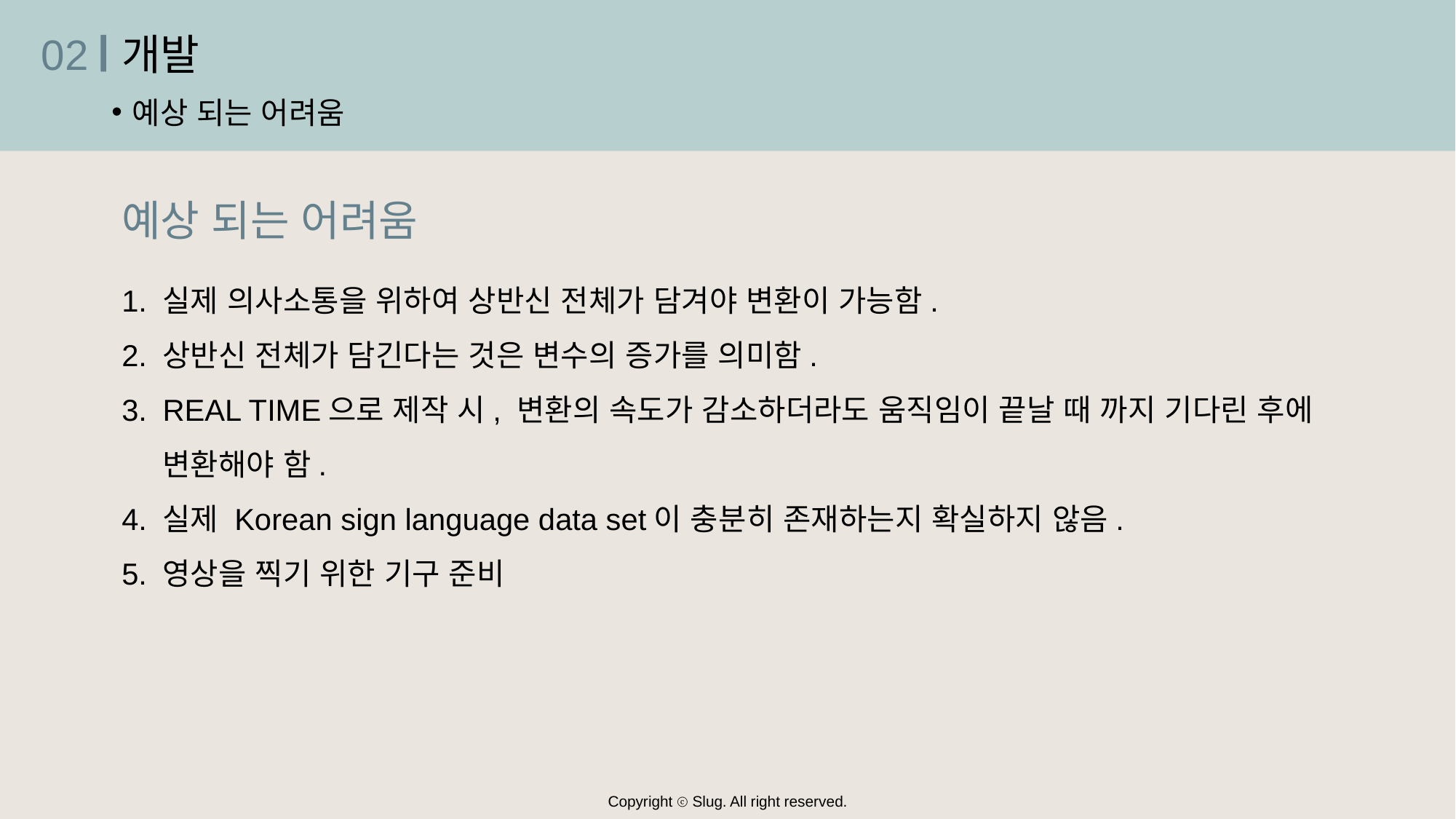

02
개발

예상 되는 어려움
예상 되는 어려움

실제 의사소통을 위하여 상반신 전체가 담겨야 변환이 가능함.
상반신 전체가 담긴다는 것은 변수의 증가를 의미함.
REAL TIME으로 제작 시, 변환의 속도가 감소하더라도 움직임이 끝날 때 까지 기다린 후에 변환해야 함.
실제 Korean sign language data set이 충분히 존재하는지 확실하지 않음.
영상을 찍기 위한 기구 준비

Copyright ⓒ Slug. All right reserved.